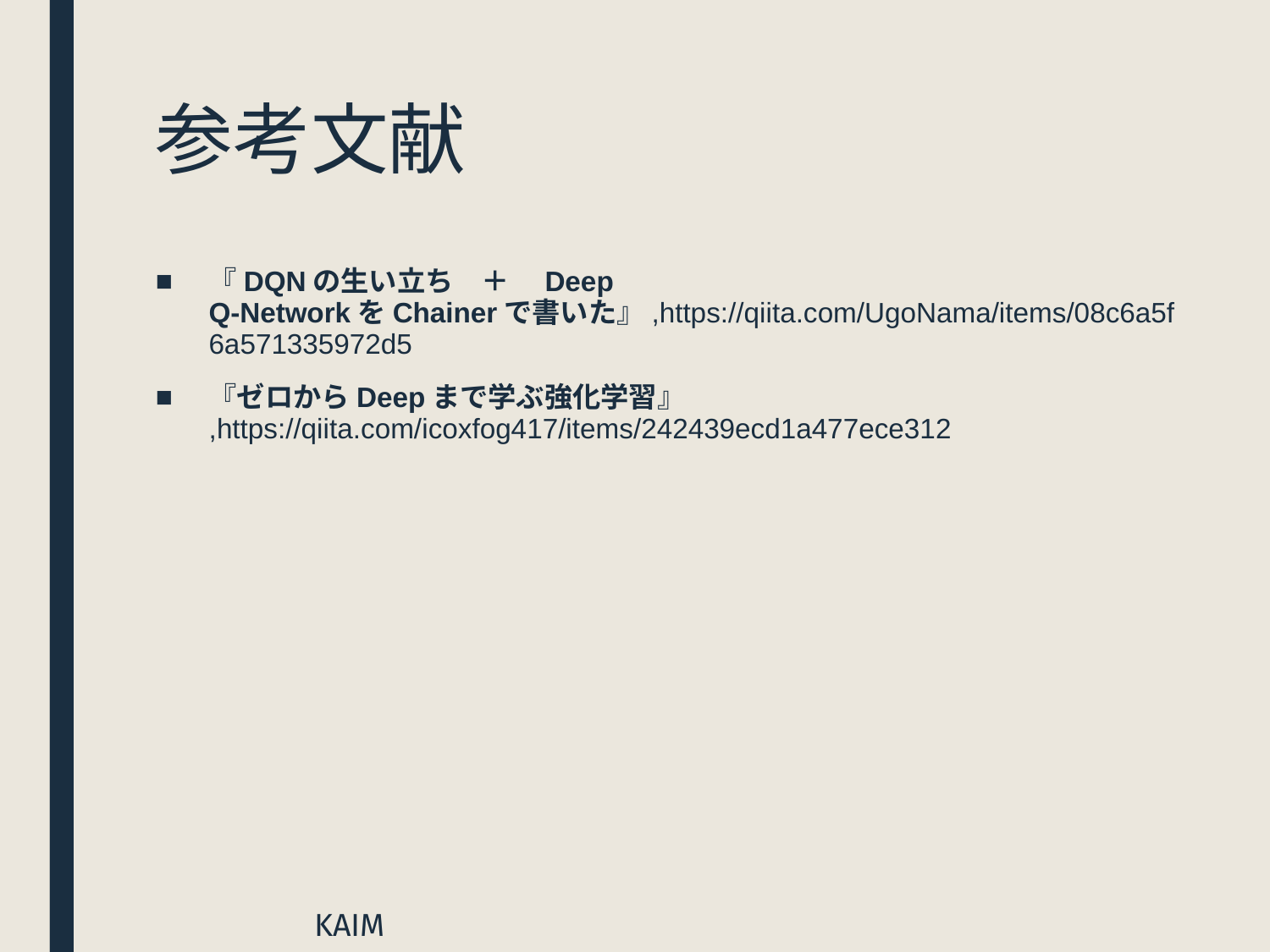

# 参考文献
『DQNの生い立ち　＋　Deep Q-NetworkをChainerで書いた』,https://qiita.com/UgoNama/items/08c6a5f6a571335972d5
『ゼロからDeepまで学ぶ強化学習』
,https://qiita.com/icoxfog417/items/242439ecd1a477ece312
KAIM